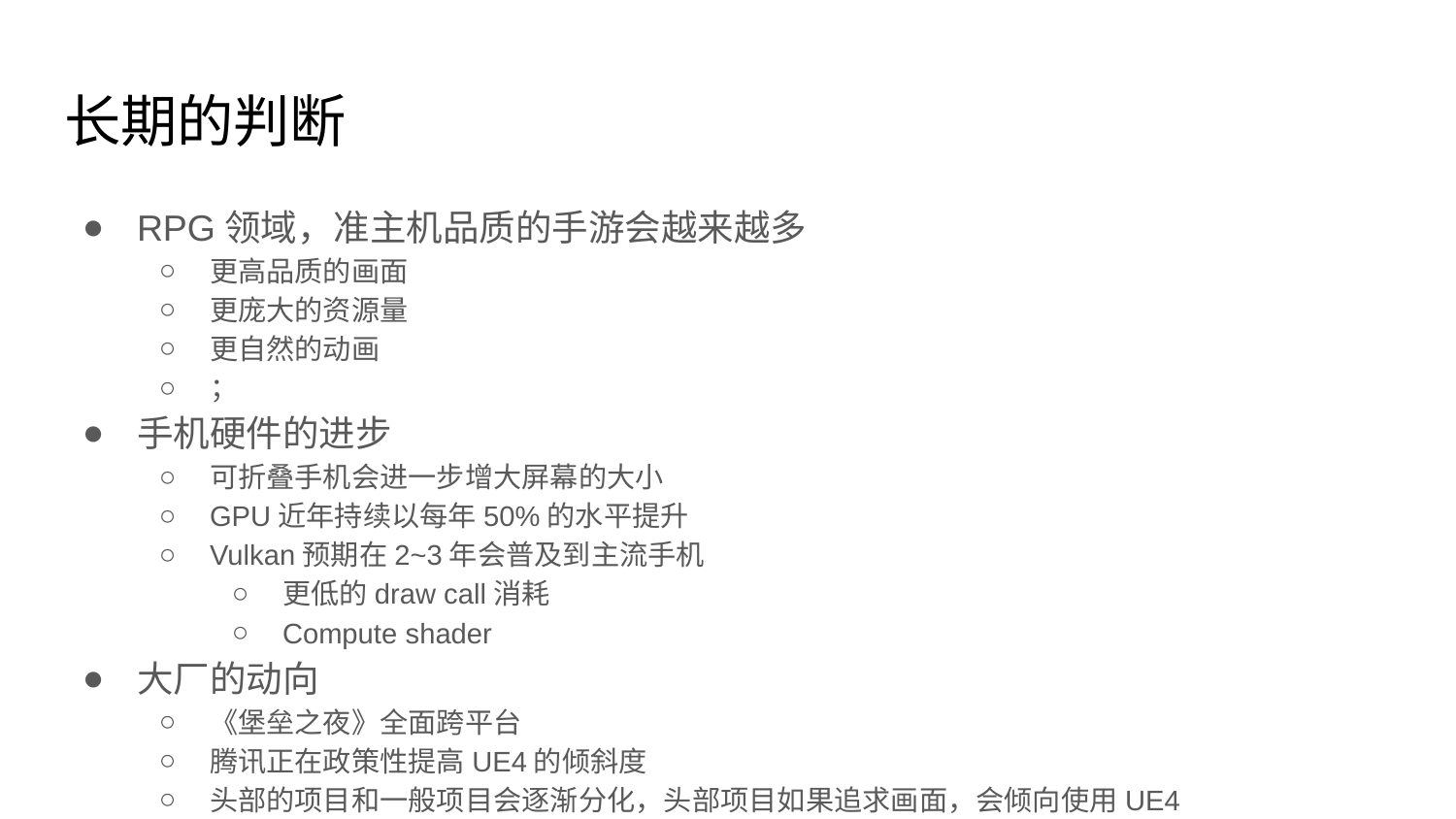

# 长期的判断
RPG领域，准主机品质的手游会越来越多
更高品质的画面
更庞大的资源量
更自然的动画
；
手机硬件的进步
可折叠手机会进一步增大屏幕的大小
GPU近年持续以每年50%的水平提升
Vulkan预期在2~3年会普及到主流手机
更低的draw call消耗
Compute shader
大厂的动向
《堡垒之夜》全面跨平台
腾讯正在政策性提高UE4的倾斜度
头部的项目和一般项目会逐渐分化，头部项目如果追求画面，会倾向使用UE4